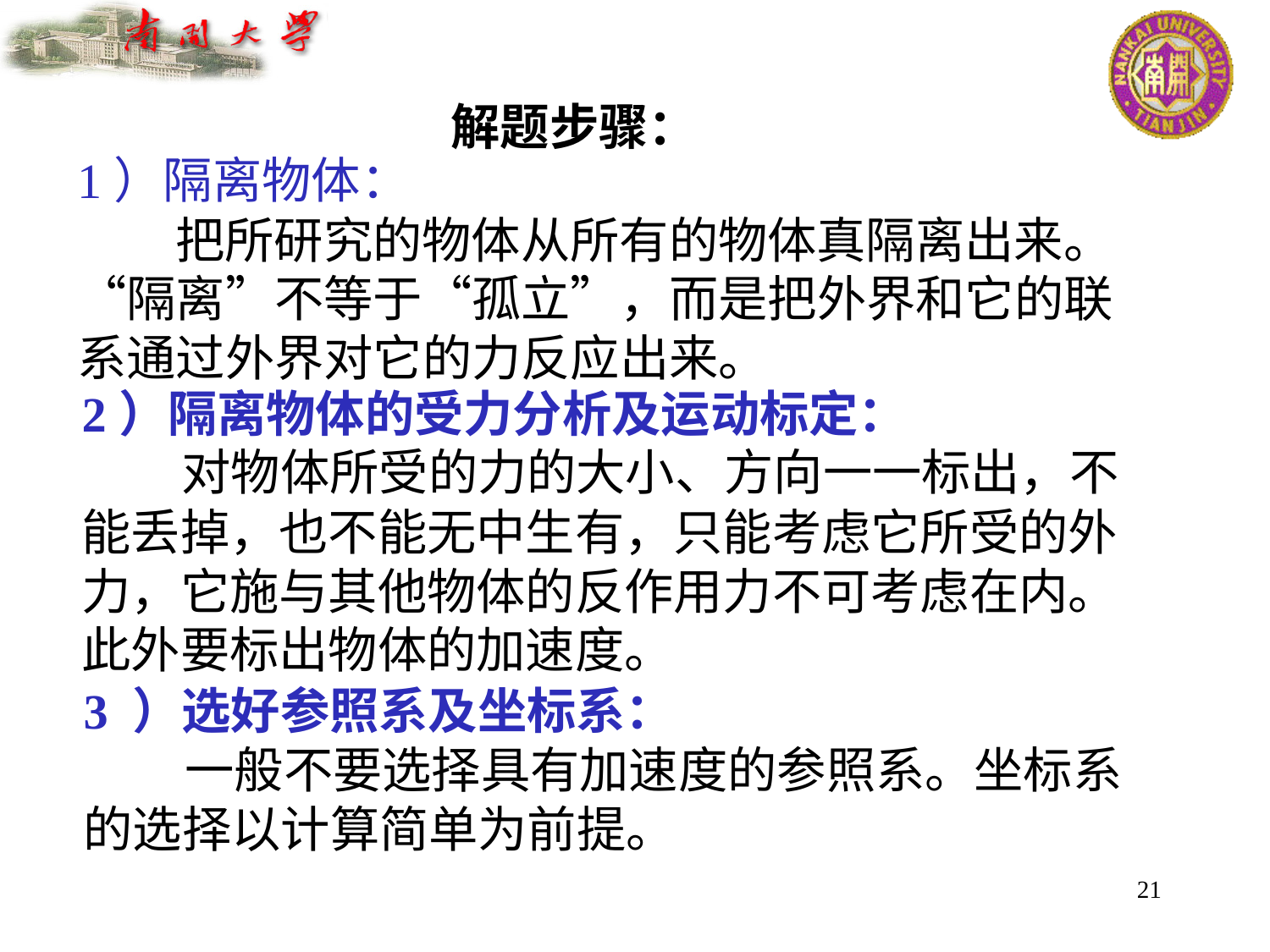

解题步骤：
1）隔离物体：
 把所研究的物体从所有的物体真隔离出来。 “隔离”不等于“孤立”，而是把外界和它的联系通过外界对它的力反应出来。
2）隔离物体的受力分析及运动标定：
        对物体所受的力的大小、方向一一标出，不能丢掉，也不能无中生有，只能考虑它所受的外力，它施与其他物体的反作用力不可考虑在内。此外要标出物体的加速度。
3 ）选好参照系及坐标系：
        一般不要选择具有加速度的参照系。坐标系的选择以计算简单为前提。
21